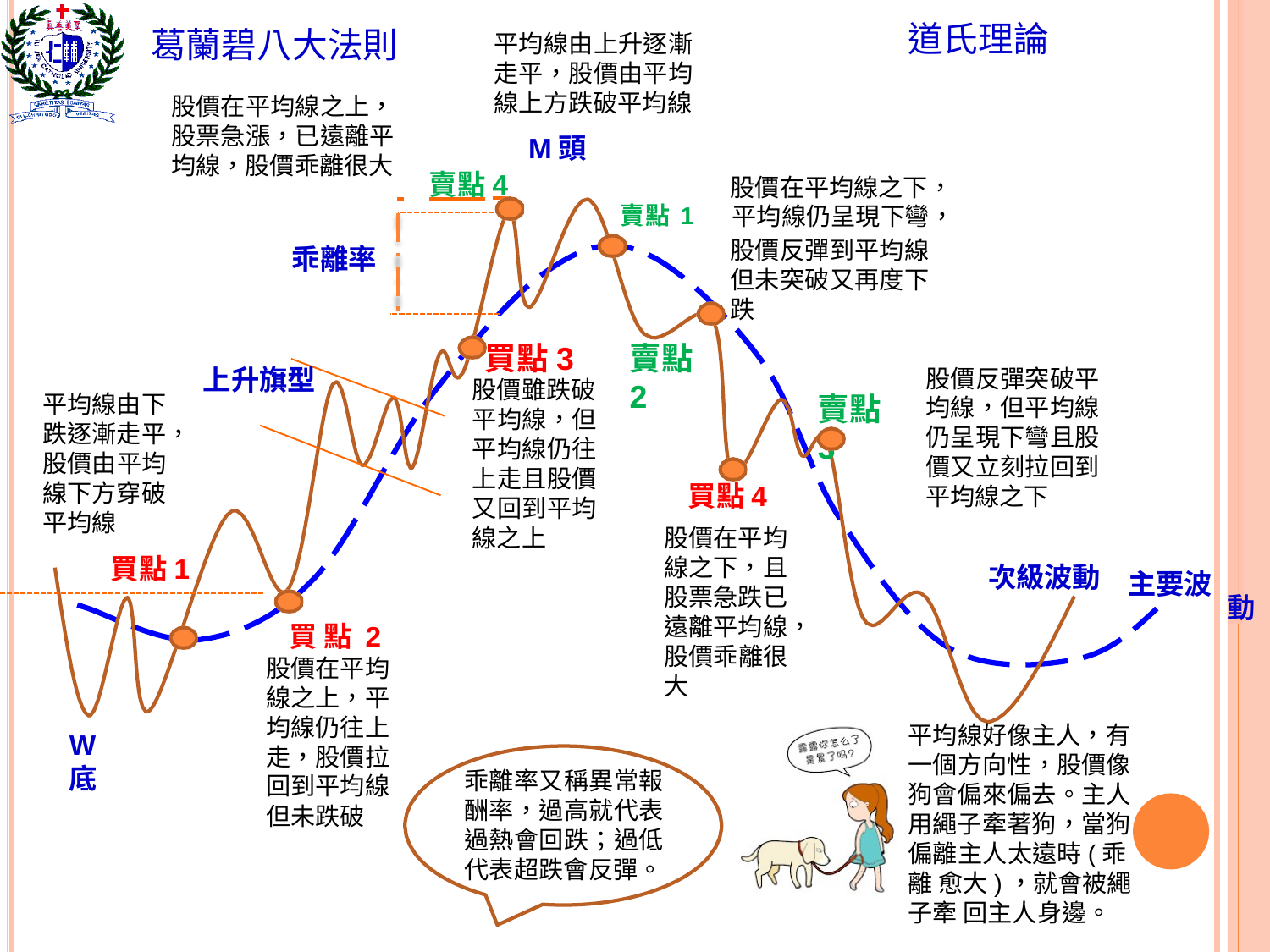

動
道氏理論
# 葛蘭碧八大法則
平均線由上升逐漸 走平，股價由平均 線上方跌破平均線
M頭
 	賣點4
股價在平均線之上， 股票急漲，已遠離平 均線，股價乖離很大
股價在平均線之下，
賣點1	平均線仍呈現下彎，
股價反彈到平均線 但未突破又再度下 跌

乖離率

賣點2
買點3
股價雖跌破
平均線，但 平均線仍往 上走且股價 又回到平均 線之上

上升旗型
股價反彈突破平 均線，但平均線 仍呈現下彎且股 價又立刻拉回到 平均線之下
平均線由下 跌逐漸走平， 股價由平均 線下方穿破 平均線
買點1
賣點3

買點4
股價在平均 線之下，且 股票急跌已 遠離平均線， 股價乖離很 大
次級波動
主要波

買 點 2  股價在平均 線之上，平 均線仍往上 走，股價拉 回到平均線 但未跌破

平均線好像主人，有
W底

一個方向性，股價像 狗會偏來偏去。主人 用繩子牽著狗，當狗 偏離主人太遠時(乖離 愈大)，就會被繩子牽 回主人身邊。
乖離率又稱異常報 酬率，過高就代表 過熱會回跌；過低 代表超跌會反彈。